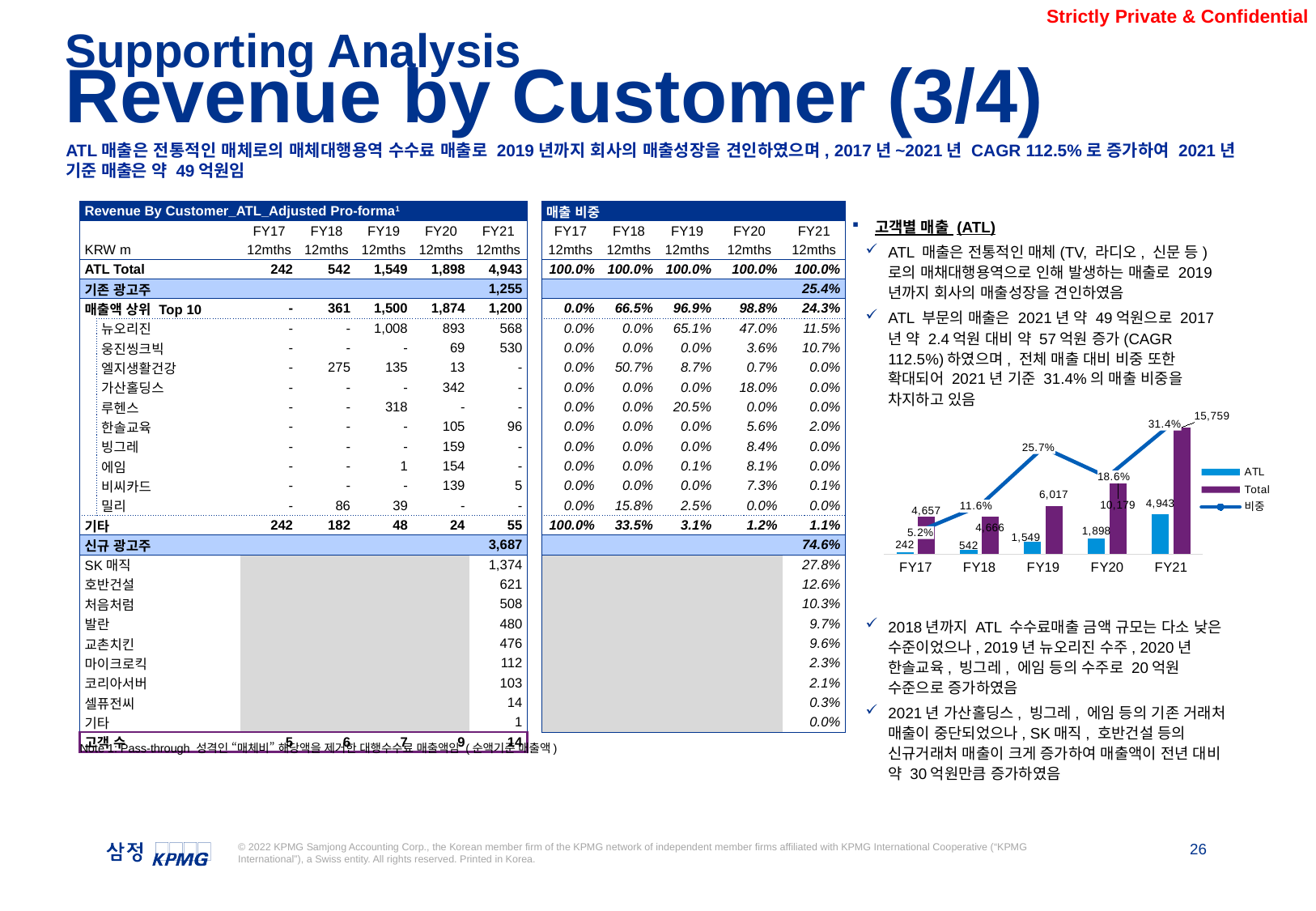

Supporting Analysis
Revenue by Customer (3/4)
ATL매출은 전통적인 매체로의 매체대행용역 수수료 매출로 2019년까지 회사의 매출성장을 견인하였으며, 2017년~2021년 CAGR 112.5%로 증가하여 2021년 기준 매출은 약 49억원임
| Revenue By Customer\_ATL\_Adjusted Pro-forma1 |  |  |  |  |  |  |  | 매출 비중 |  |  |  |  |
| --- | --- | --- | --- | --- | --- | --- | --- | --- | --- | --- | --- | --- |
|  |  | FY17 | FY18 | FY19 | FY20 | FY21 |  | FY17 | FY18 | FY19 | FY20 | FY21 |
| KRW m |  | 12mths | 12mths | 12mths | 12mths | 12mths |  | 12mths | 12mths | 12mths | 12mths | 12mths |
| ATL Total |  | 242 | 542 | 1,549 | 1,898 | 4,943 |  | 100.0% | 100.0% | 100.0% | 100.0% | 100.0% |
| 기존 광고주 |  |  |  |  |  | 1,255 |  |  |  |  |  | 25.4% |
| 매출액 상위 Top 10 |  | - | 361 | 1,500 | 1,874 | 1,200 |  | 0.0% | 66.5% | 96.9% | 98.8% | 24.3% |
|  | 뉴오리진 | - | - | 1,008 | 893 | 568 |  | 0.0% | 0.0% | 65.1% | 47.0% | 11.5% |
|  | 웅진씽크빅 | - | - | - | 69 | 530 |  | 0.0% | 0.0% | 0.0% | 3.6% | 10.7% |
|  | 엘지생활건강 | - | 275 | 135 | 13 | - |  | 0.0% | 50.7% | 8.7% | 0.7% | 0.0% |
|  | 가산홀딩스 | - | - | - | 342 | - |  | 0.0% | 0.0% | 0.0% | 18.0% | 0.0% |
|  | 루헨스 | - | - | 318 | - | - |  | 0.0% | 0.0% | 20.5% | 0.0% | 0.0% |
|  | 한솔교육 | - | - | - | 105 | 96 |  | 0.0% | 0.0% | 0.0% | 5.6% | 2.0% |
|  | 빙그레 | - | - | - | 159 | - |  | 0.0% | 0.0% | 0.0% | 8.4% | 0.0% |
|  | 에임 | - | - | 1 | 154 | - |  | 0.0% | 0.0% | 0.1% | 8.1% | 0.0% |
|  | 비씨카드 | - | - | - | 139 | 5 |  | 0.0% | 0.0% | 0.0% | 7.3% | 0.1% |
|  | 밀리 | - | 86 | 39 | - | - |  | 0.0% | 15.8% | 2.5% | 0.0% | 0.0% |
| 기타 |  | 242 | 182 | 48 | 24 | 55 |  | 100.0% | 33.5% | 3.1% | 1.2% | 1.1% |
| 신규 광고주 |  |  |  |  |  | 3,687 |  |  |  |  |  | 74.6% |
| SK매직 | 발란 |  |  |  |  | 1,374 |  |  |  |  |  | 27.8% |
| 호반건설 | SK매직 |  |  |  |  | 621 |  |  |  |  |  | 12.6% |
| 처음처럼 | 처음처럼 |  |  |  |  | 508 |  |  |  |  |  | 10.3% |
| 발란 | 비마트 |  |  |  |  | 480 |  |  |  |  |  | 9.7% |
| 교촌치킨 | 호반건설 |  |  |  |  | 476 |  |  |  |  |  | 9.6% |
| 마이크로킥 | 마이크로킥 |  |  |  |  | 112 |  |  |  |  |  | 2.3% |
| 코리아서버 | 클래스팅 |  |  |  |  | 103 |  |  |  |  |  | 2.1% |
| 셀퓨전씨 | 교촌치킨 |  |  |  |  | 14 |  |  |  |  |  | 0.3% |
| 기타 |  |  |  |  |  | 1 |  |  |  |  |  | 0.0% |
| 고객 수 |  | 5 | 6 | 7 | 9 | 14 |  |  |  |  |  |  |
고객별 매출 (ATL)
ATL 매출은 전통적인 매체(TV, 라디오, 신문 등)로의 매채대행용역으로 인해 발생하는 매출로 2019년까지 회사의 매출성장을 견인하였음
ATL 부문의 매출은 2021년 약 49억원으로 2017년 약 2.4억원 대비 약 57억원 증가(CAGR 112.5%)하였으며, 전체 매출 대비 비중 또한 확대되어 2021년 기준 31.4%의 매출 비중을 차지하고 있음

2018년까지 ATL 수수료매출 금액 규모는 다소 낮은 수준이었으나, 2019년 뉴오리진 수주, 2020년 한솔교육, 빙그레, 에임 등의 수주로 20억원 수준으로 증가하였음
2021년 가산홀딩스, 빙그레, 에임 등의 기존 거래처 매출이 중단되었으나, SK매직, 호반건설 등의 신규거래처 매출이 크게 증가하여 매출액이 전년 대비 약 30억원만큼 증가하였음

### Chart

| Category | ATL | Total | 비중 |
|---|---|---|---|
| FY17 | 242.466 | 4657.236484 | 0.05206220487900825 |
| FY18 | 542.297256 | 4665.6118129999995 | 0.1162328281339166 |
| FY19 | 1548.776748 | 6017.211424 | 0.2573911134022337 |
| FY20 | 1897.6461040000002 | 10179.356066000002 | 0.18642103603569926 |
| FY21 | 4942.735043000001 | 15758.608355999997 | 0.3136530162651122 |
Note 1: Pass-through 성격인 “매체비” 해당액을 제거한 대행수수료 매출액임 (순액기준 매출액)